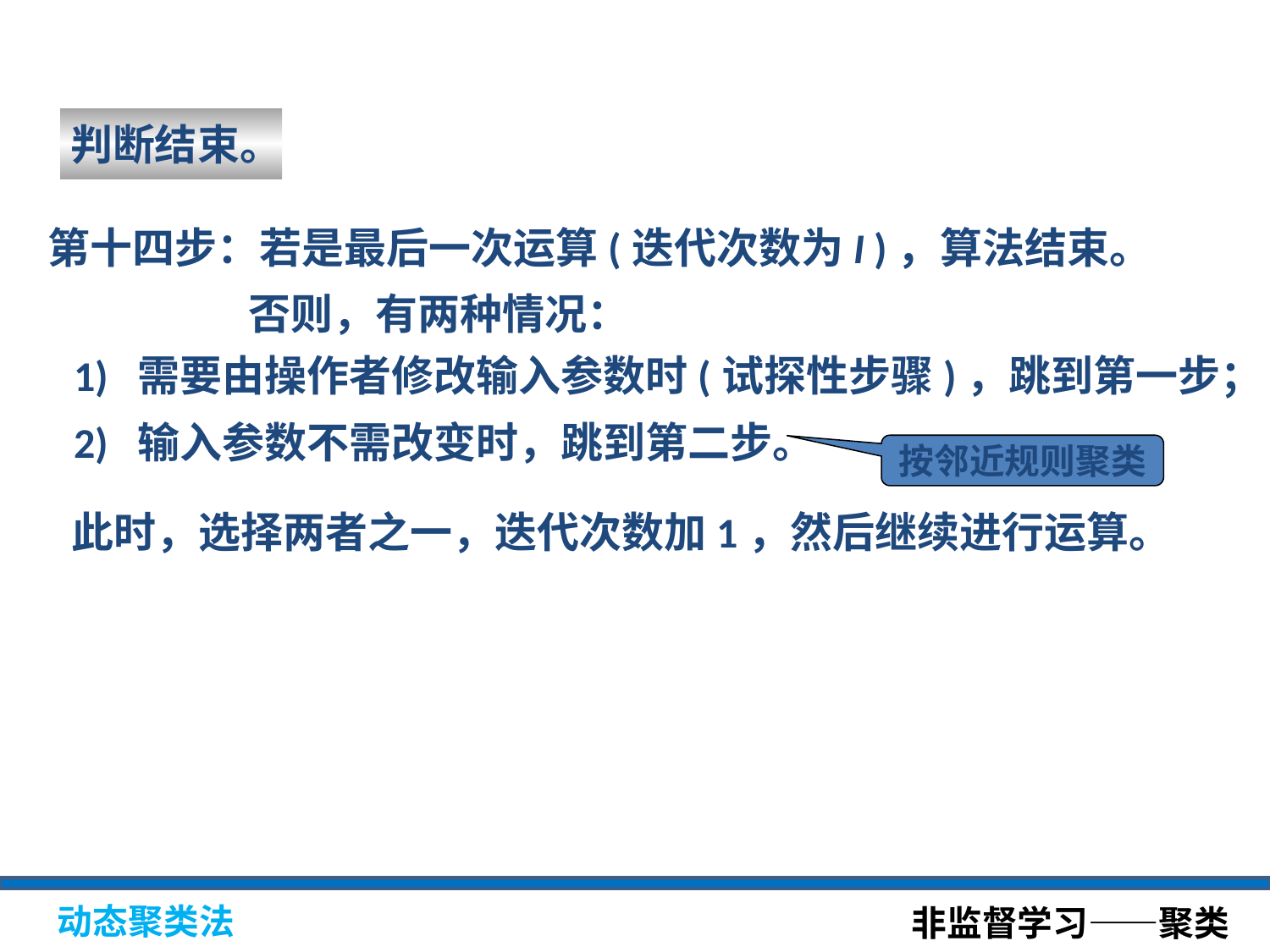

判断结束。
第十四步：若是最后一次运算(迭代次数为I )，算法结束。
                    否则，有两种情况：
1)  需要由操作者修改输入参数时(试探性步骤)，跳到第一步；
2)  输入参数不需改变时，跳到第二步。
按邻近规则聚类
此时，选择两者之一，迭代次数加1，然后继续进行运算。

非监督学习——聚类
动态聚类法